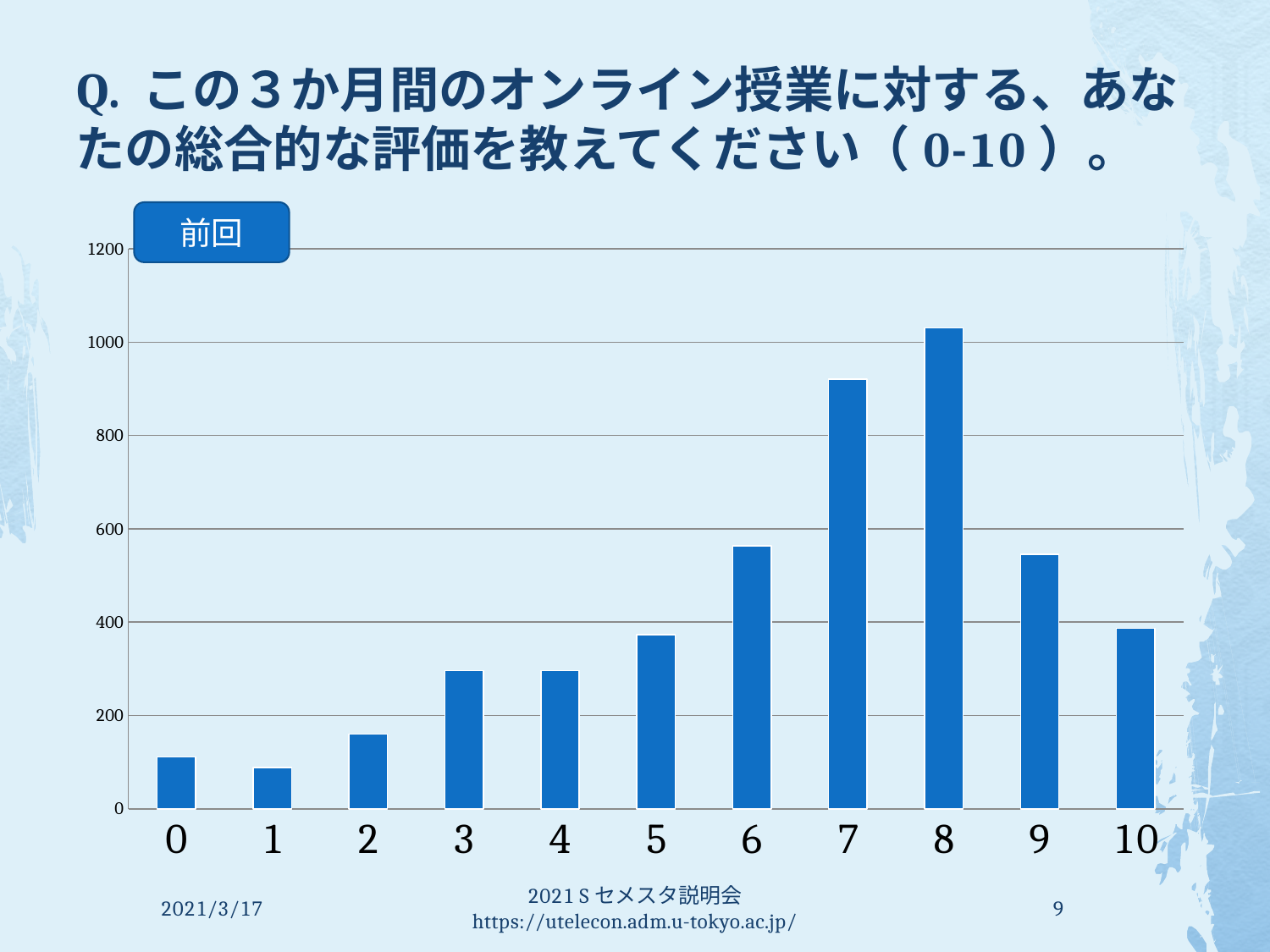

# Q. この３か月間のオンライン授業に対する、あなたの総合的な評価を教えてください（0-10）。
前回

### Chart

| Category | 評価 |
|---|---|
| 0 | 111.0 |
| 1 | 88.0 |
| 2 | 160.0 |
| 3 | 296.0 |
| 4 | 296.0 |
| 5 | 373.0 |
| 6 | 564.0 |
| 7 | 921.0 |
| 8 | 1031.0 |
| 9 | 546.0 |
| 10 | 387.0 |
2021/3/17
2021 Sセメスタ説明会 https://utelecon.adm.u-tokyo.ac.jp/
9